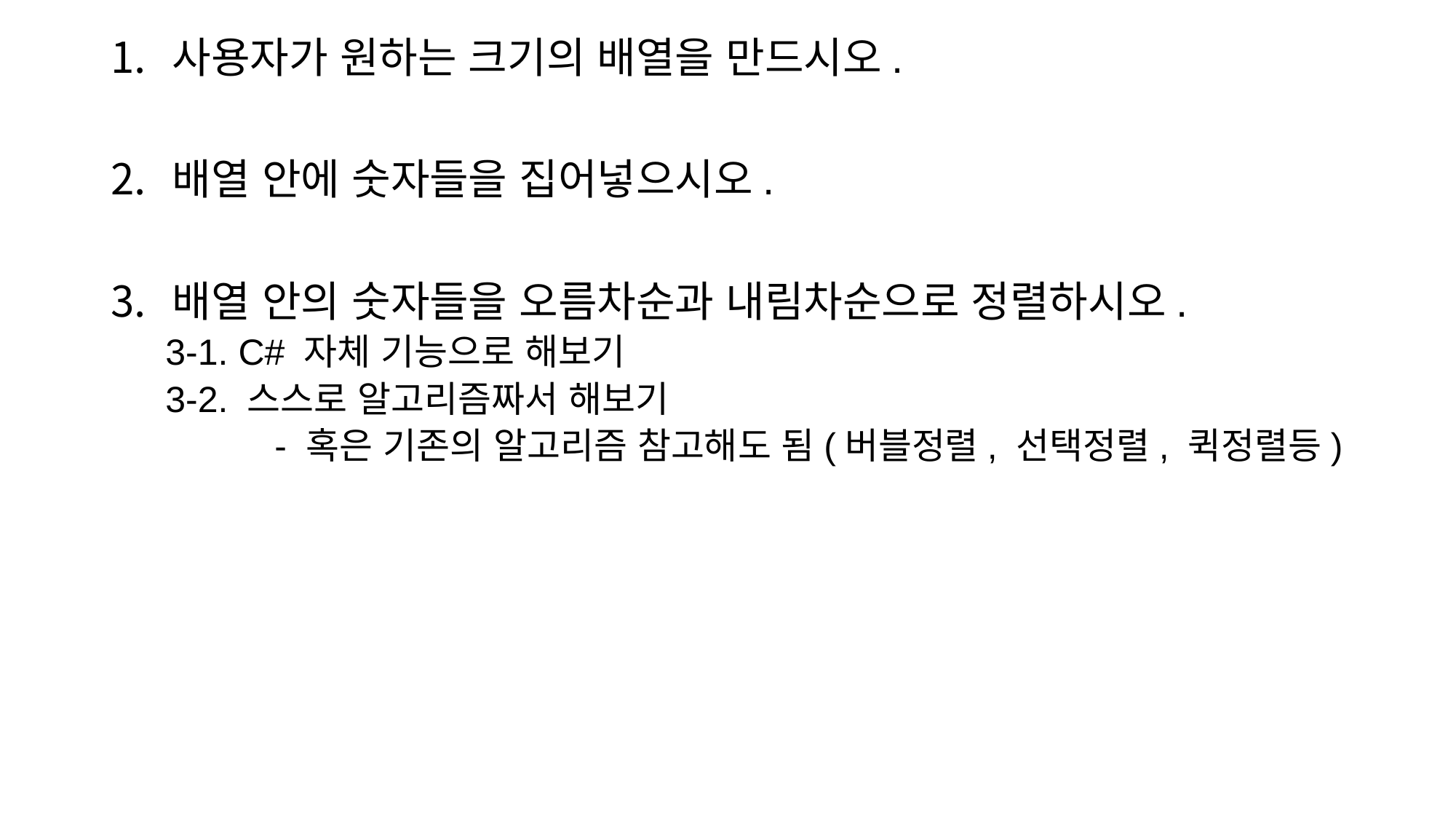

사용자가 원하는 크기의 배열을 만드시오.

배열 안에 숫자들을 집어넣으시오.

배열 안의 숫자들을 오름차순과 내림차순으로 정렬하시오.
3-1. C# 자체 기능으로 해보기
3-2. 스스로 알고리즘짜서 해보기
	- 혹은 기존의 알고리즘 참고해도 됨(버블정렬, 선택정렬, 퀵정렬등)